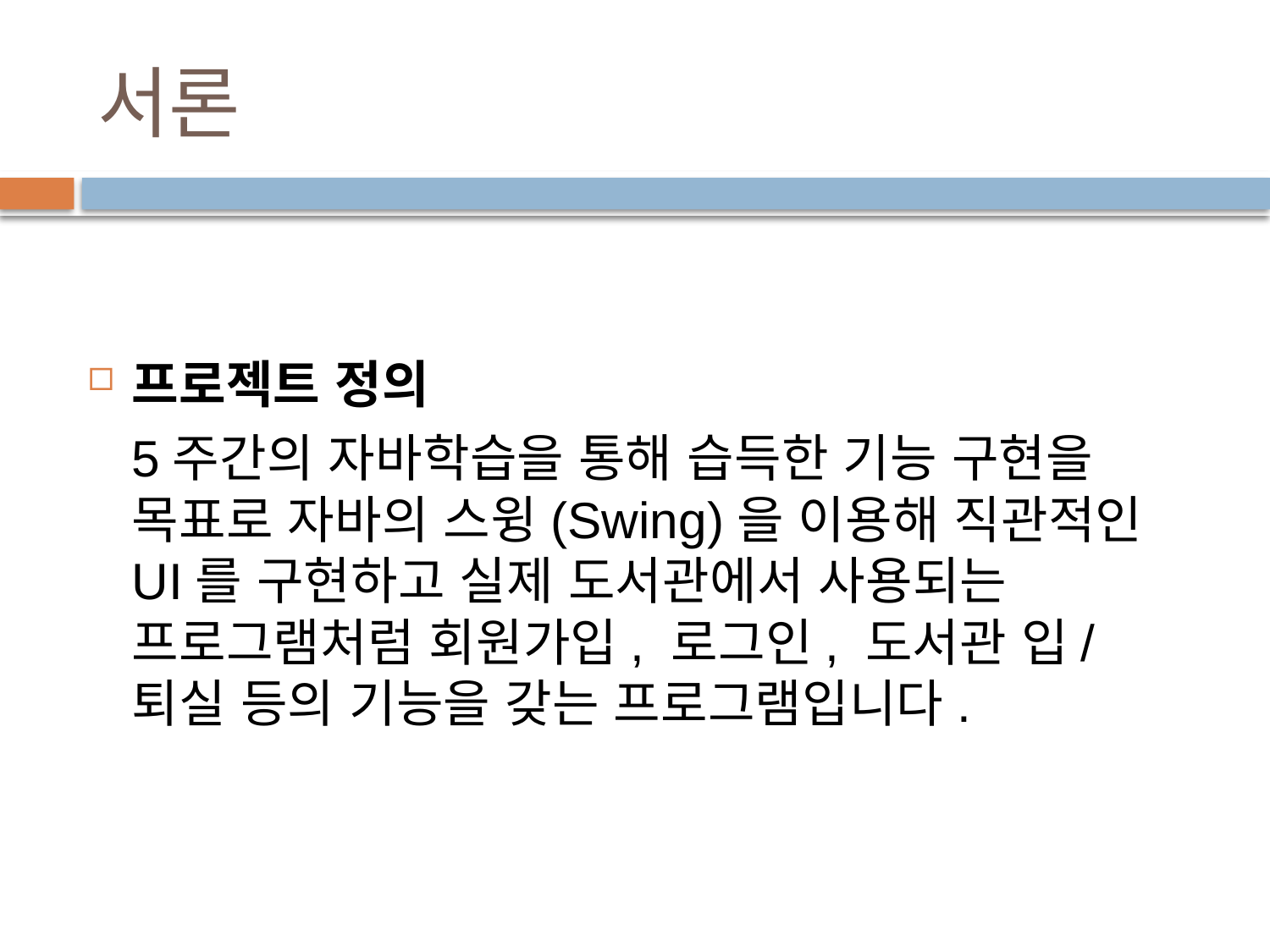

# 서론
프로젝트 정의
	5주간의 자바학습을 통해 습득한 기능 구현을 목표로 자바의 스윙(Swing)을 이용해 직관적인 UI를 구현하고 실제 도서관에서 사용되는 프로그램처럼 회원가입, 로그인, 도서관 입/퇴실 등의 기능을 갖는 프로그램입니다.